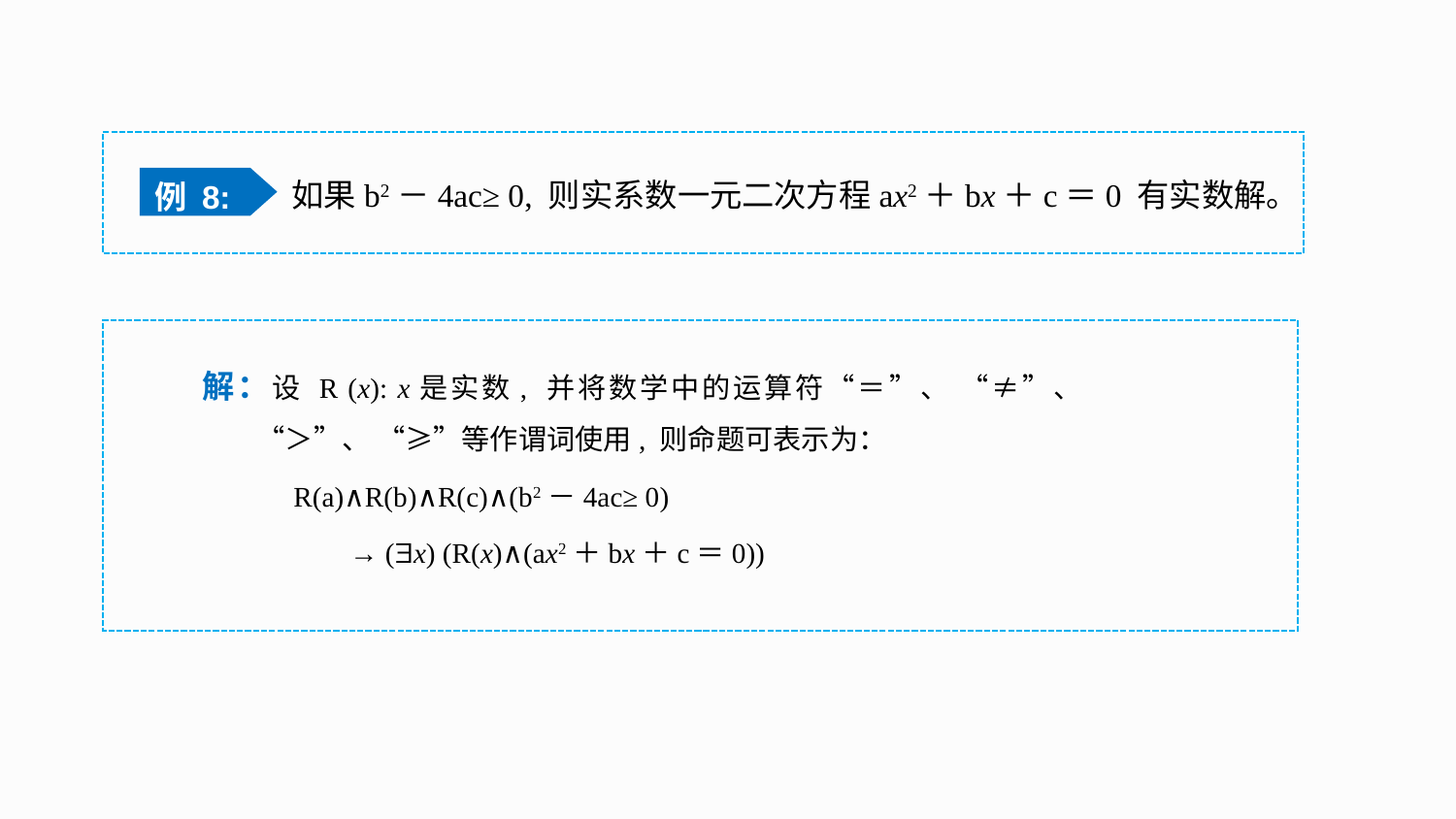

例 8:
如果b2－4ac≥ 0, 则实系数一元二次方程ax2＋bx＋c＝0 有实数解。

解：设 R (x): x是实数, 并将数学中的运算符“＝”、 “≠”、“＞”、 “≥”等作谓词使用, 则命题可表示为：
             R(a)∧R(b)∧R(c)∧(b2－4ac≥ 0)
                     → (∃x) (R(x)∧(ax2＋bx＋c＝0))